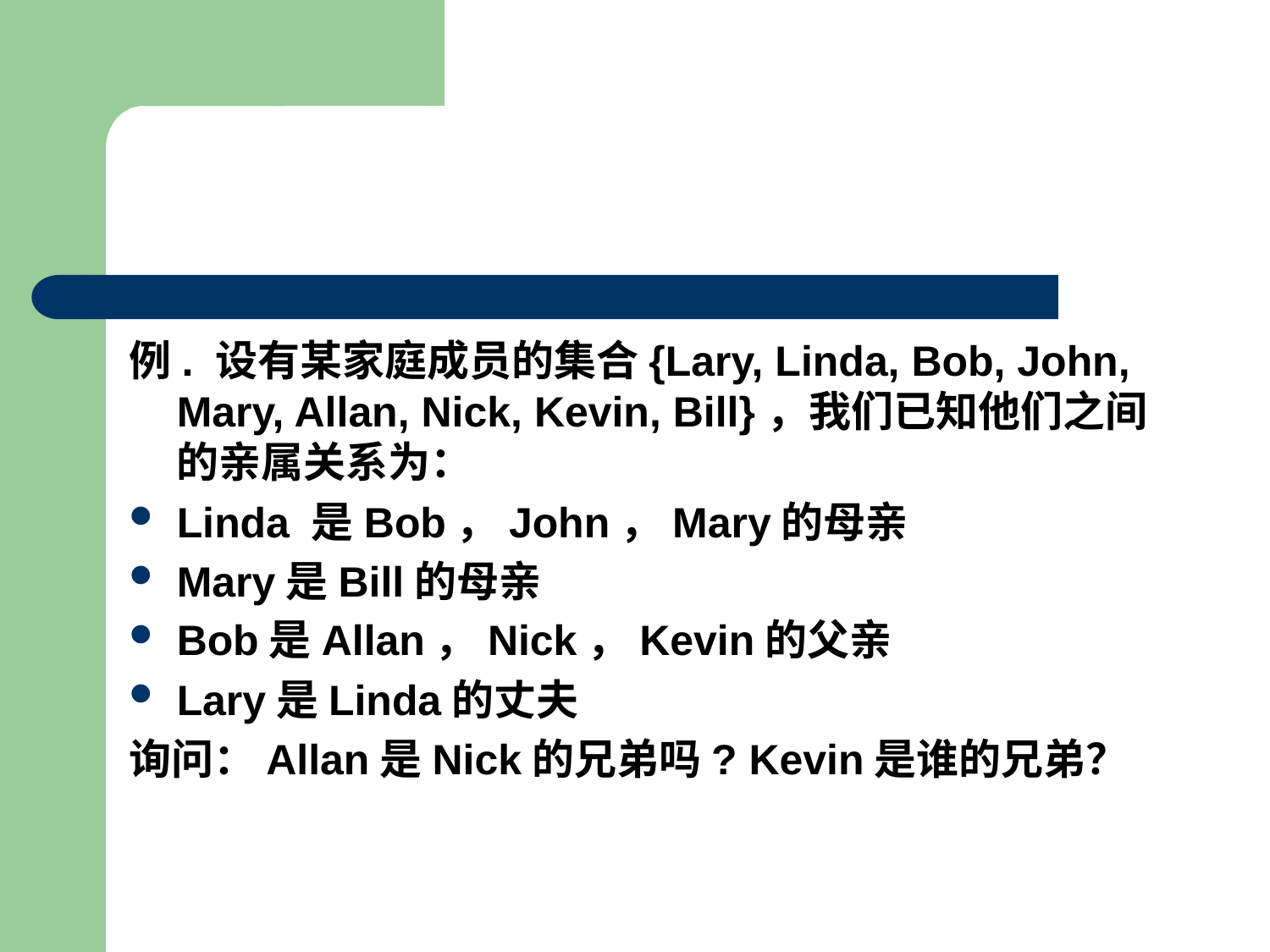

#
例. 设有某家庭成员的集合{Lary, Linda, Bob, John, Mary, Allan, Nick, Kevin, Bill}，我们已知他们之间的亲属关系为：
Linda 是Bob，John，Mary的母亲
Mary是Bill的母亲
Bob是Allan，Nick，Kevin的父亲
Lary是Linda的丈夫
询问：Allan是Nick的兄弟吗? Kevin是谁的兄弟？
32